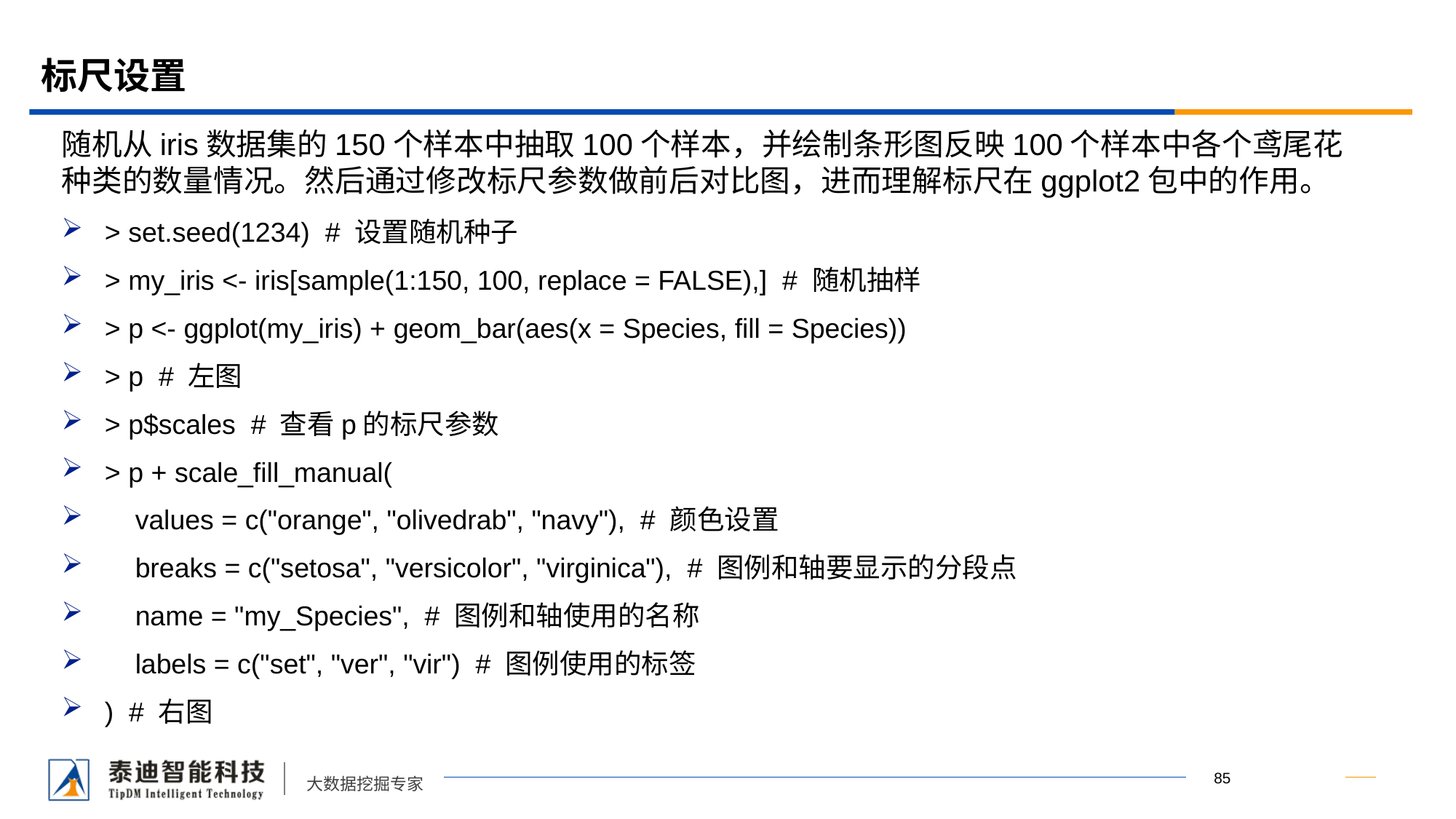

# 标尺设置
随机从iris数据集的150个样本中抽取100个样本，并绘制条形图反映100个样本中各个鸢尾花种类的数量情况。然后通过修改标尺参数做前后对比图，进而理解标尺在ggplot2包中的作用。
> set.seed(1234)  # 设置随机种子
> my_iris <- iris[sample(1:150, 100, replace = FALSE),]  # 随机抽样
> p <- ggplot(my_iris) + geom_bar(aes(x = Species, fill = Species))
> p  # 左图
> p$scales  # 查看p的标尺参数
> p + scale_fill_manual(
    values = c("orange", "olivedrab", "navy"),  # 颜色设置
    breaks = c("setosa", "versicolor", "virginica"),  # 图例和轴要显示的分段点
    name = "my_Species",  # 图例和轴使用的名称
    labels = c("set", "ver", "vir")  # 图例使用的标签
)  # 右图